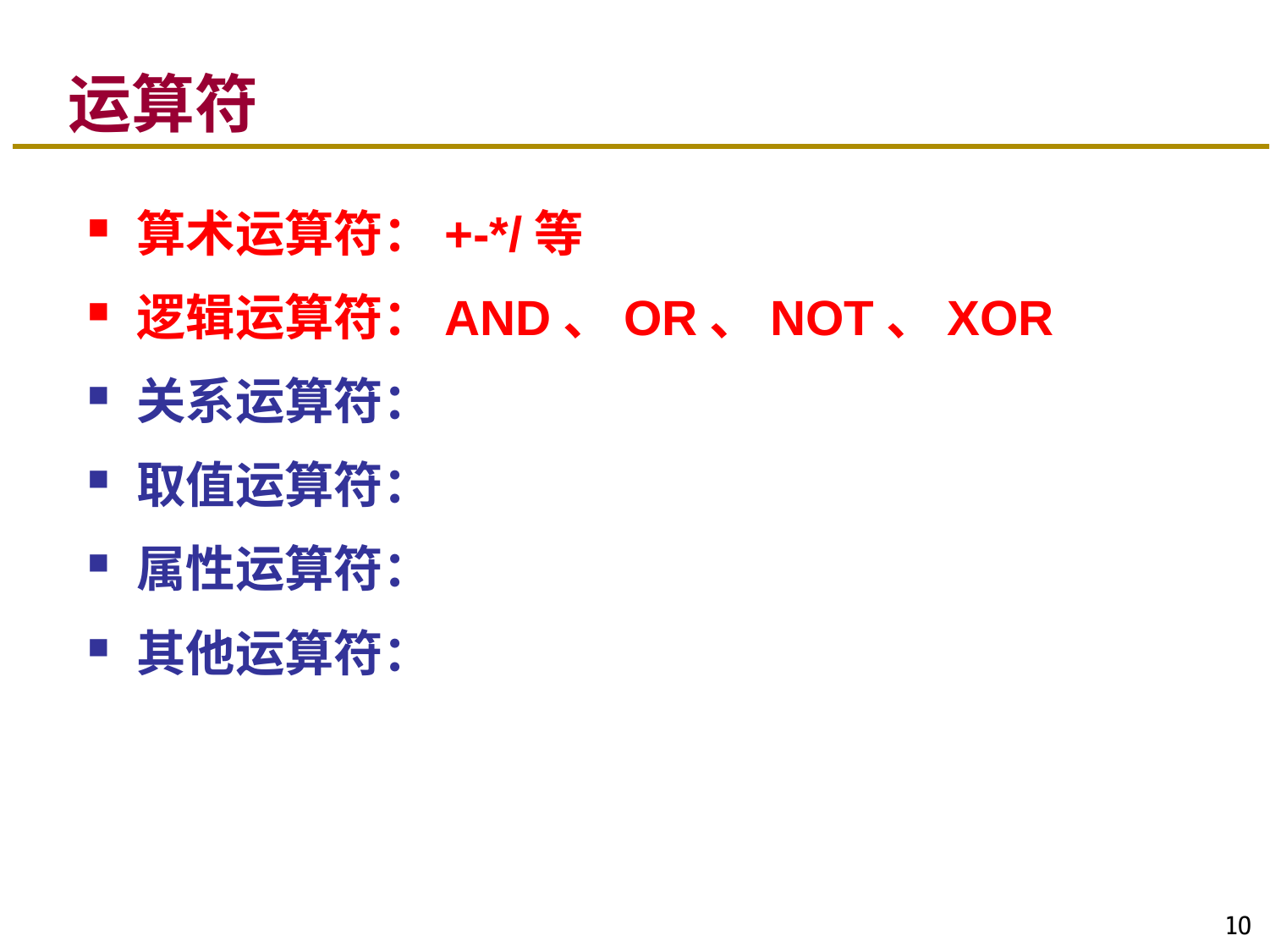

# 运算符
算术运算符：+-*/等
逻辑运算符：AND、OR、NOT、XOR
关系运算符：
取值运算符：
属性运算符：
其他运算符：
10